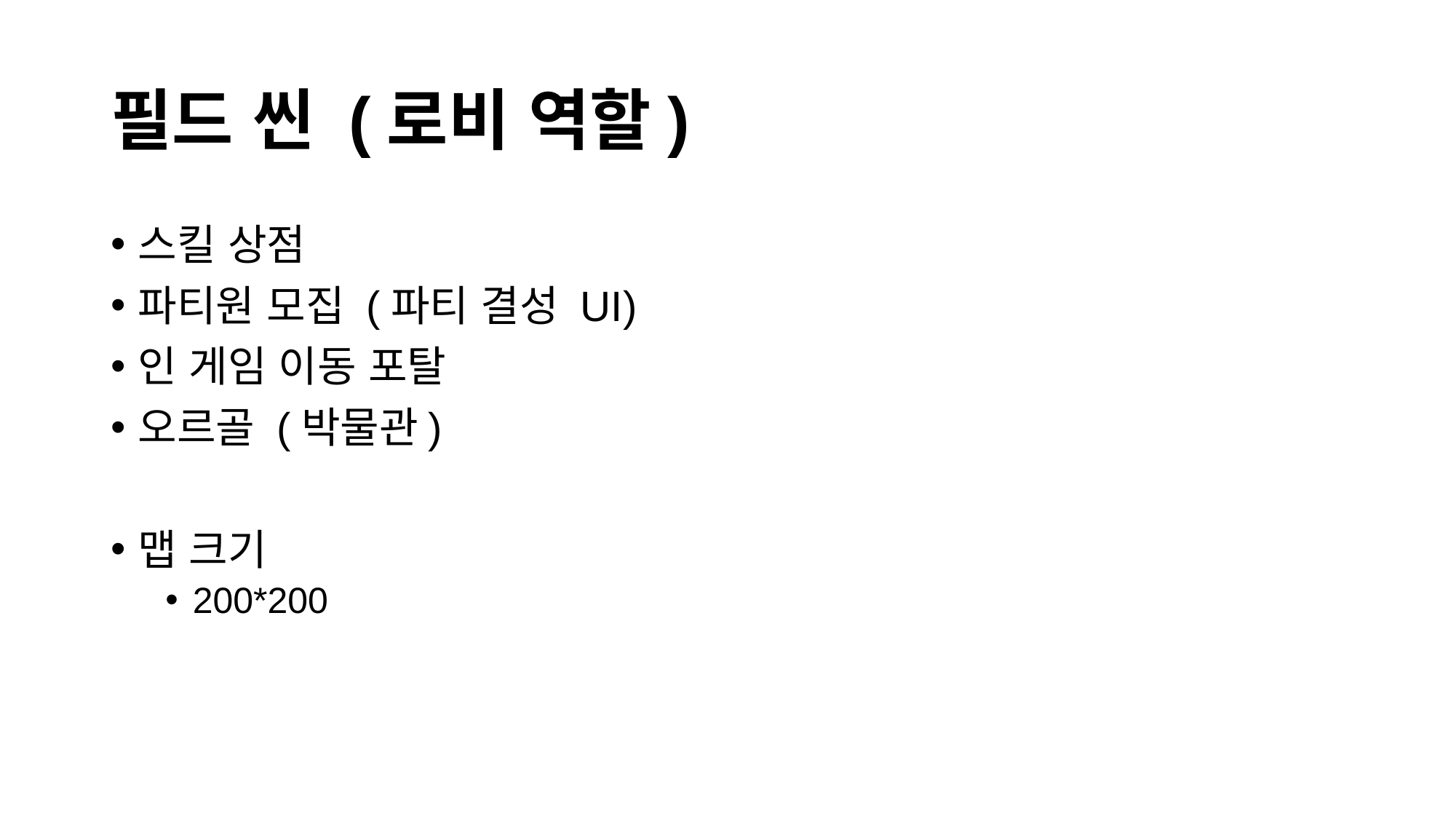

# 필드 씬 (로비 역할)
스킬 상점
파티원 모집 (파티 결성 UI)
인 게임 이동 포탈
오르골 (박물관)

맵 크기
200*200